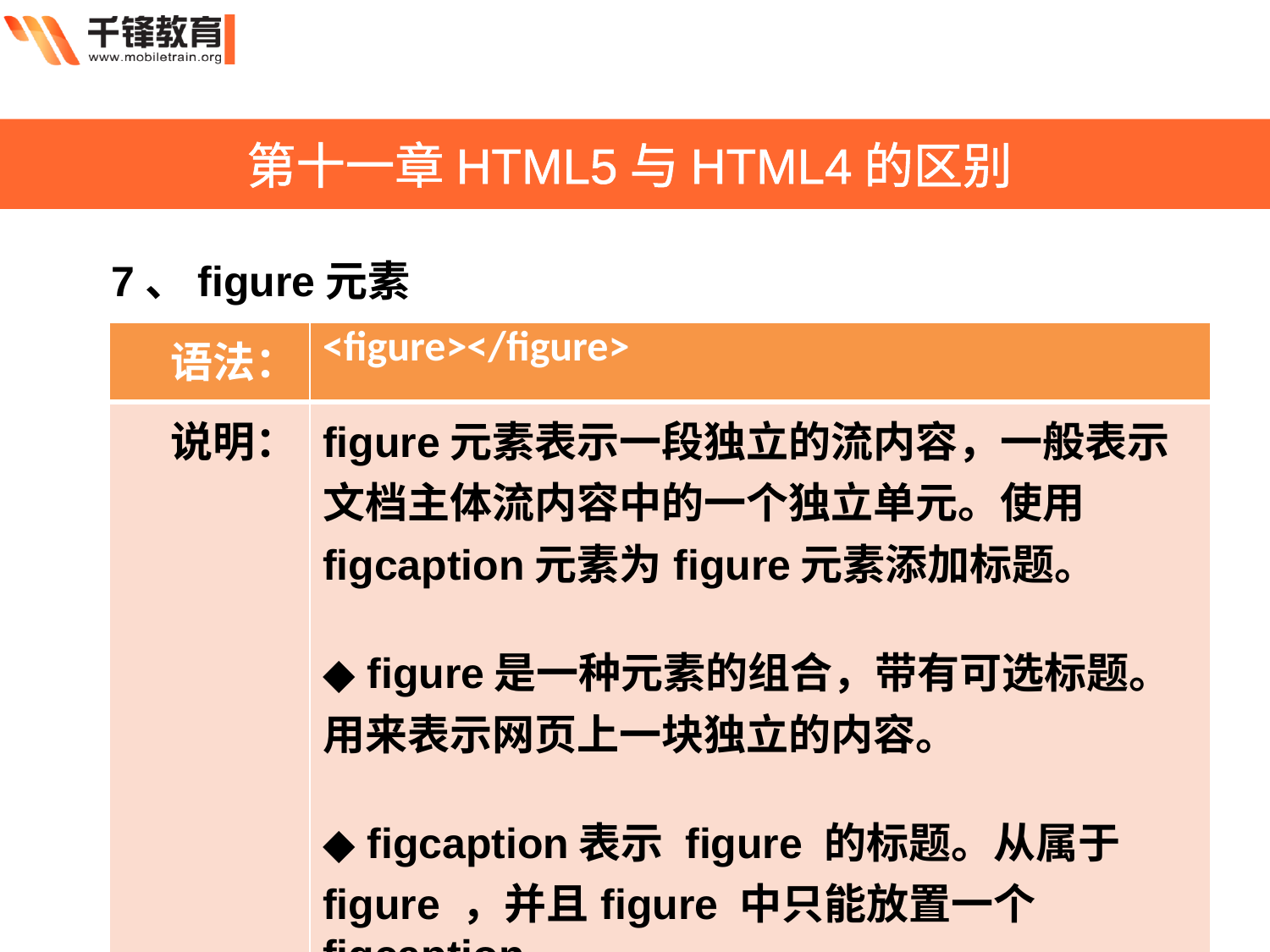

第十一章HTML5与HTML4的区别
7、figure元素
| 语法： | <figure></figure> |
| --- | --- |
| 说明： | figure元素表示一段独立的流内容，一般表示文档主体流内容中的一个独立单元。使用figcaption元素为figure元素添加标题。 ◆ figure是一种元素的组合，带有可选标题。用来表示网页上一块独立的内容。 ◆ figcaption表示 figure 的标题。从属于 figure ，并且figure 中只能放置一个figcaption |